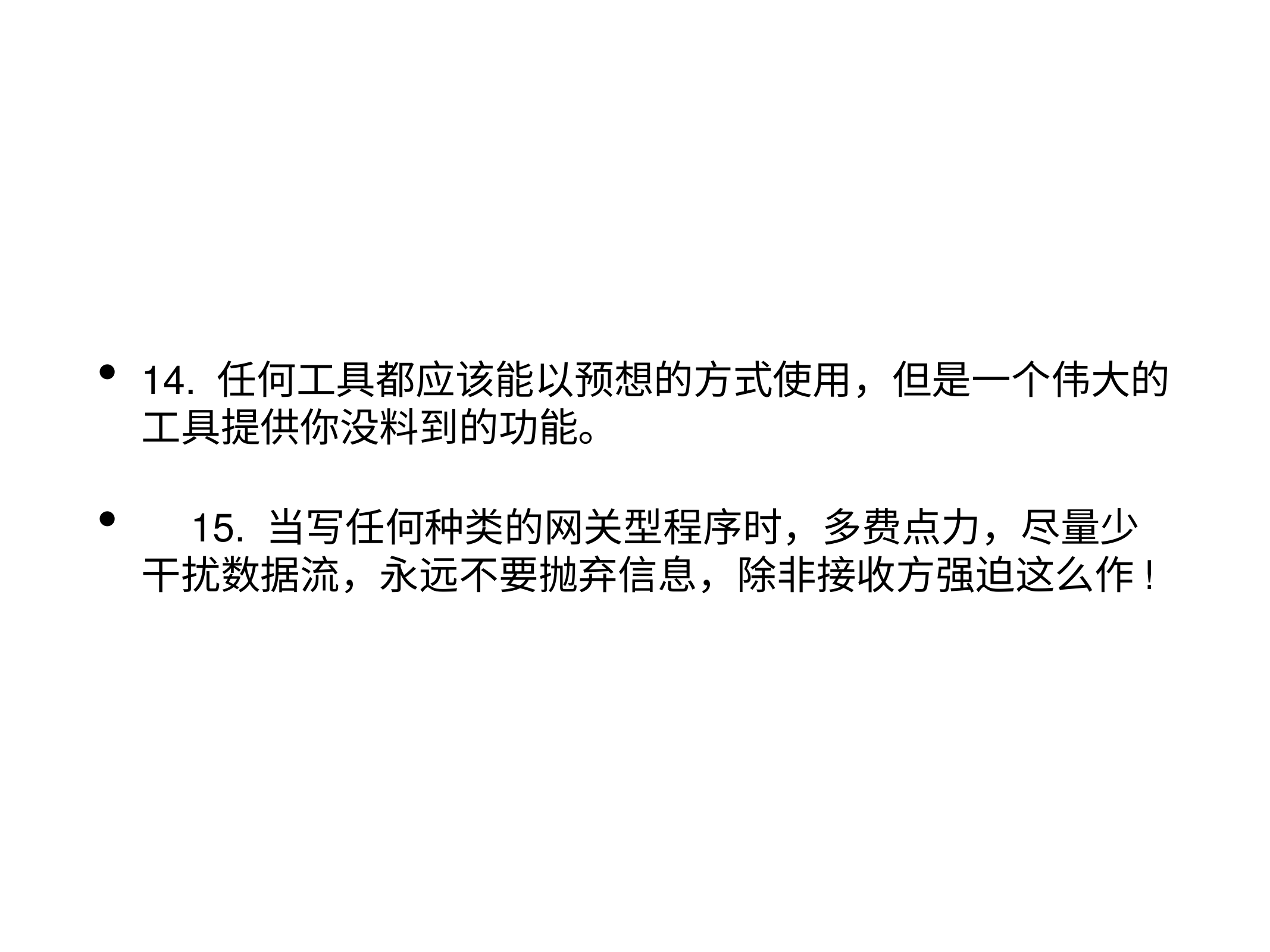

14. 任何工具都应该能以预想的方式使用，但是一个伟大的工具提供你没料到的功能。
　15. 当写任何种类的网关型程序时，多费点力，尽量少干扰数据流，永远不要抛弃信息，除非接收方强迫这么作!